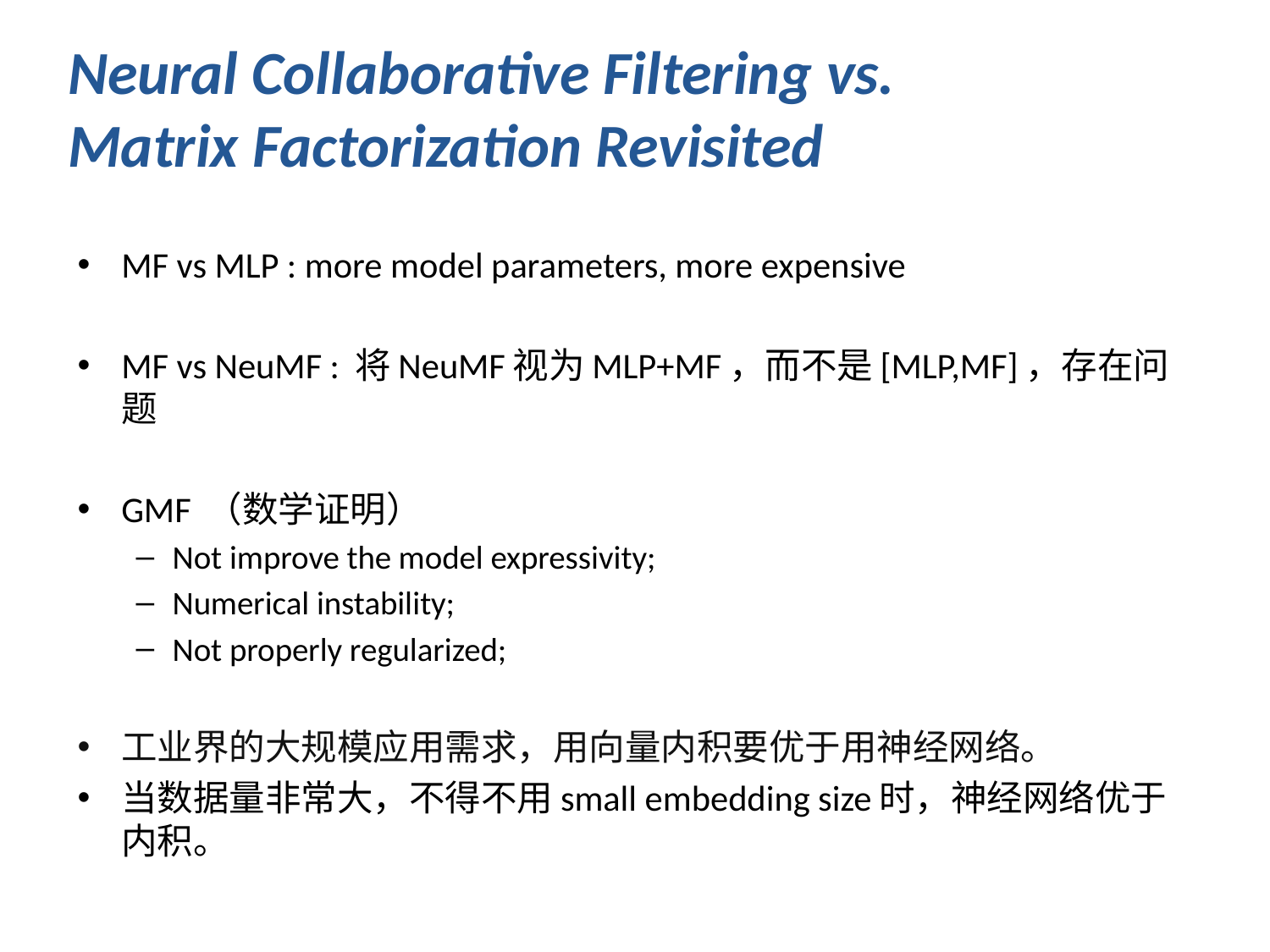

# Neural Collaborative Filtering vs. Matrix Factorization Revisited
MF vs MLP : more model parameters, more expensive

MF vs NeuMF : 将NeuMF视为MLP+MF，而不是[MLP,MF]，存在问题

GMF （数学证明）
Not improve the model expressivity;
Numerical instability;
Not properly regularized;

工业界的大规模应用需求，用向量内积要优于用神经网络。
当数据量非常大，不得不用small embedding size时，神经网络优于内积。
18